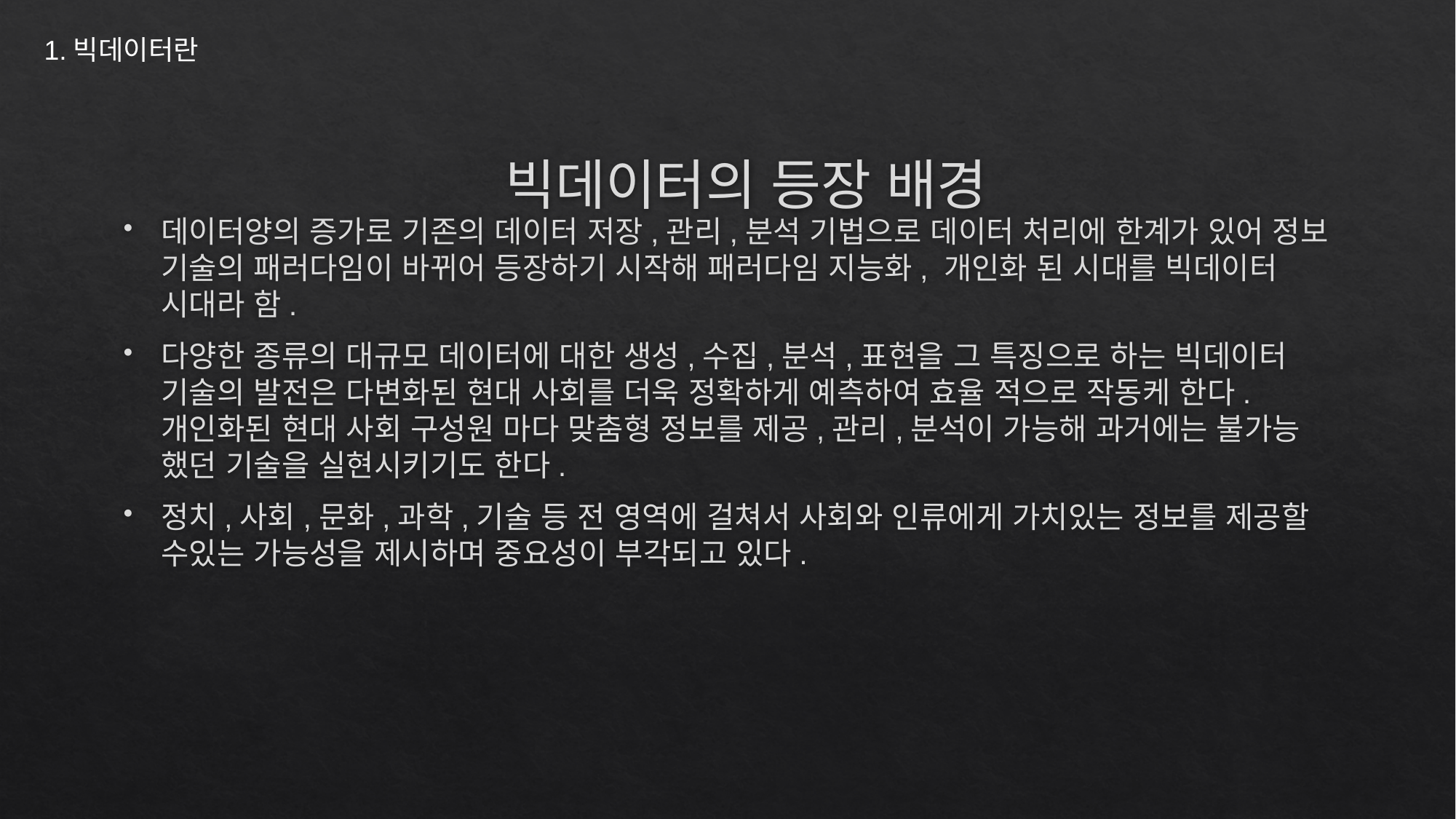

1.빅데이터란
# 빅데이터의 등장 배경
데이터양의 증가로 기존의 데이터 저장,관리,분석 기법으로 데이터 처리에 한계가 있어 정보 기술의 패러다임이 바뀌어 등장하기 시작해 패러다임 지능화, 개인화 된 시대를 빅데이터 시대라 함.
다양한 종류의 대규모 데이터에 대한 생성,수집,분석,표현을 그 특징으로 하는 빅데이터 기술의 발전은 다변화된 현대 사회를 더욱 정확하게 예측하여 효율 적으로 작동케 한다. 개인화된 현대 사회 구성원 마다 맞춤형 정보를 제공,관리,분석이 가능해 과거에는 불가능 했던 기술을 실현시키기도 한다.
정치,사회,문화,과학,기술 등 전 영역에 걸쳐서 사회와 인류에게 가치있는 정보를 제공할 수있는 가능성을 제시하며 중요성이 부각되고 있다.